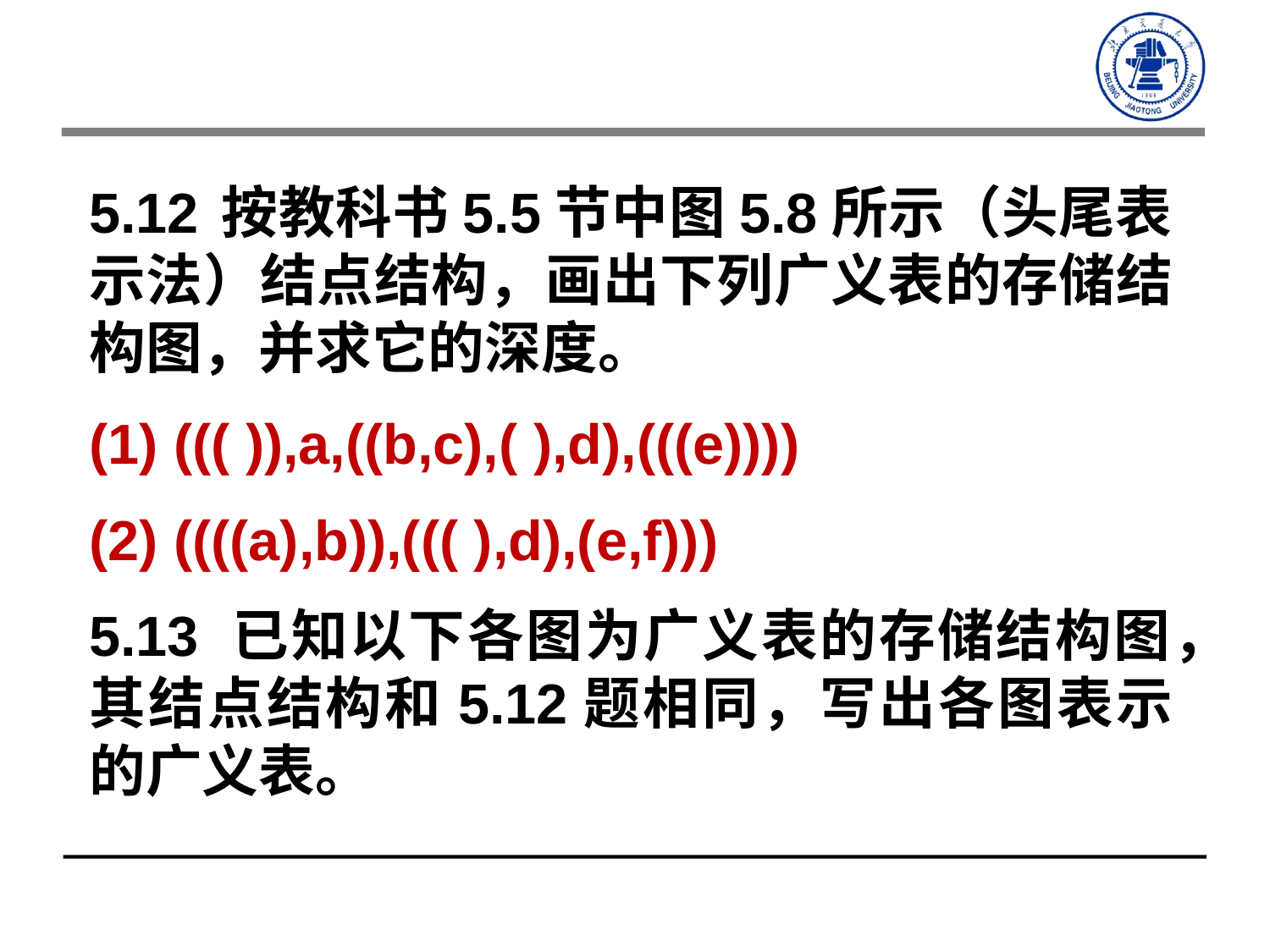

5.12 按教科书5.5节中图5.8所示（头尾表示法）结点结构，画出下列广义表的存储结构图，并求它的深度。
(1) ((( )),a,((b,c),( ),d),(((e))))
(2) ((((a),b)),((( ),d),(e,f)))
5.13 已知以下各图为广义表的存储结构图，其结点结构和5.12题相同，写出各图表示的广义表。